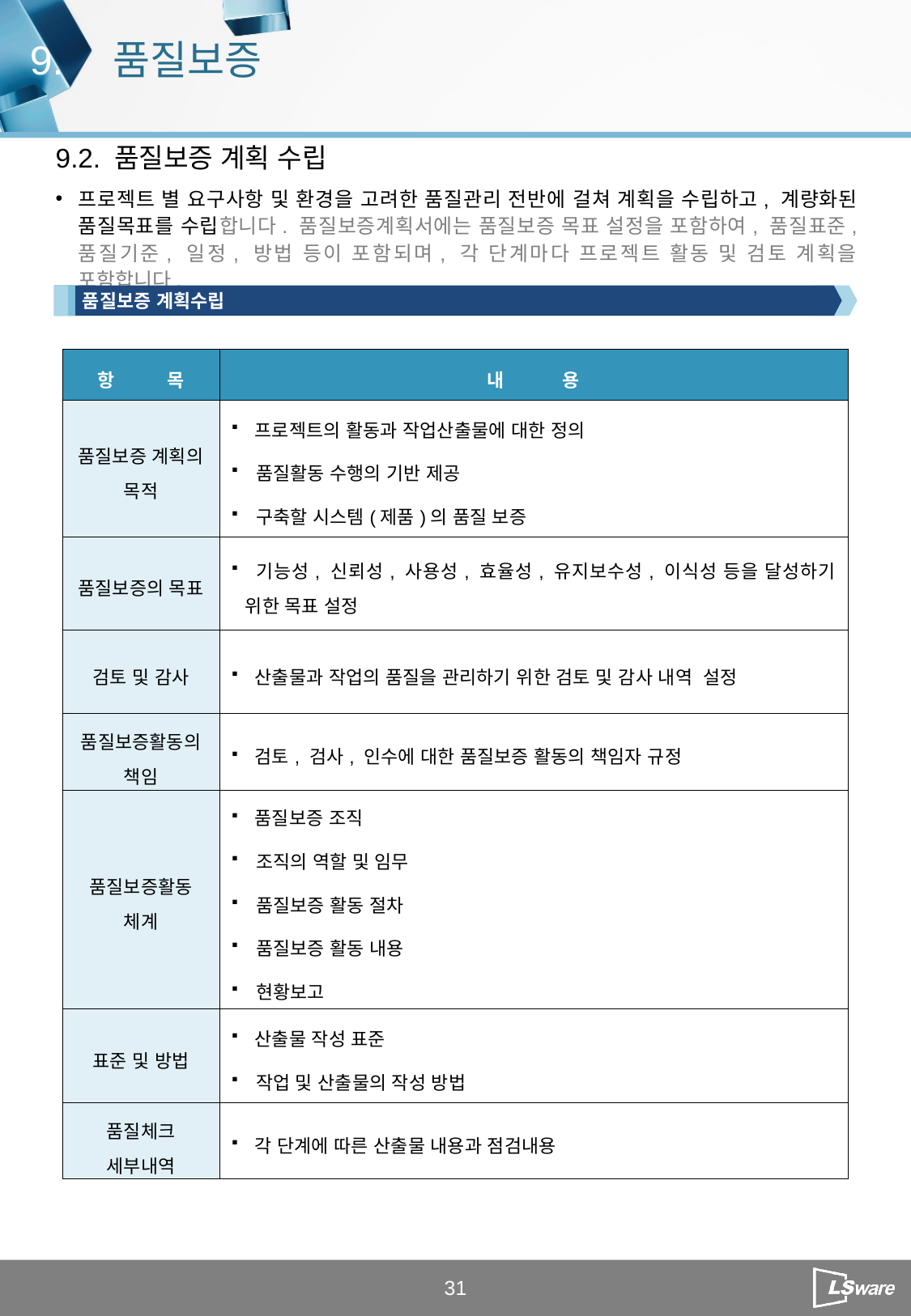

9.
품질보증
9.2. 품질보증 계획 수립
프로젝트 별 요구사항 및 환경을 고려한 품질관리 전반에 걸쳐 계획을 수립하고, 계량화된 품질목표를 수립합니다. 품질보증계획서에는 품질보증 목표 설정을 포함하여, 품질표준, 품질기준, 일정, 방법 등이 포함되며, 각 단계마다 프로젝트 활동 및 검토 계획을 포함합니다.

품질보증 계획수립
| 항 목 | 내 용 |
| --- | --- |
| 품질보증 계획의 목적 | 프로젝트의 활동과 작업산출물에 대한 정의 품질활동 수행의 기반 제공 구축할 시스템(제품)의 품질 보증 |
| 품질보증의 목표 | 기능성, 신뢰성, 사용성, 효율성, 유지보수성, 이식성 등을 달성하기 위한 목표 설정 |
| 검토 및 감사 | 산출물과 작업의 품질을 관리하기 위한 검토 및 감사 내역 설정 |
| 품질보증활동의 책임 | 검토, 검사, 인수에 대한 품질보증 활동의 책임자 규정 |
| 품질보증활동 체계 | 품질보증 조직 조직의 역할 및 임무 품질보증 활동 절차 품질보증 활동 내용 현황보고 |
| 표준 및 방법 | 산출물 작성 표준 작업 및 산출물의 작성 방법 |
| 품질체크 세부내역 | 각 단계에 따른 산출물 내용과 점검내용 |